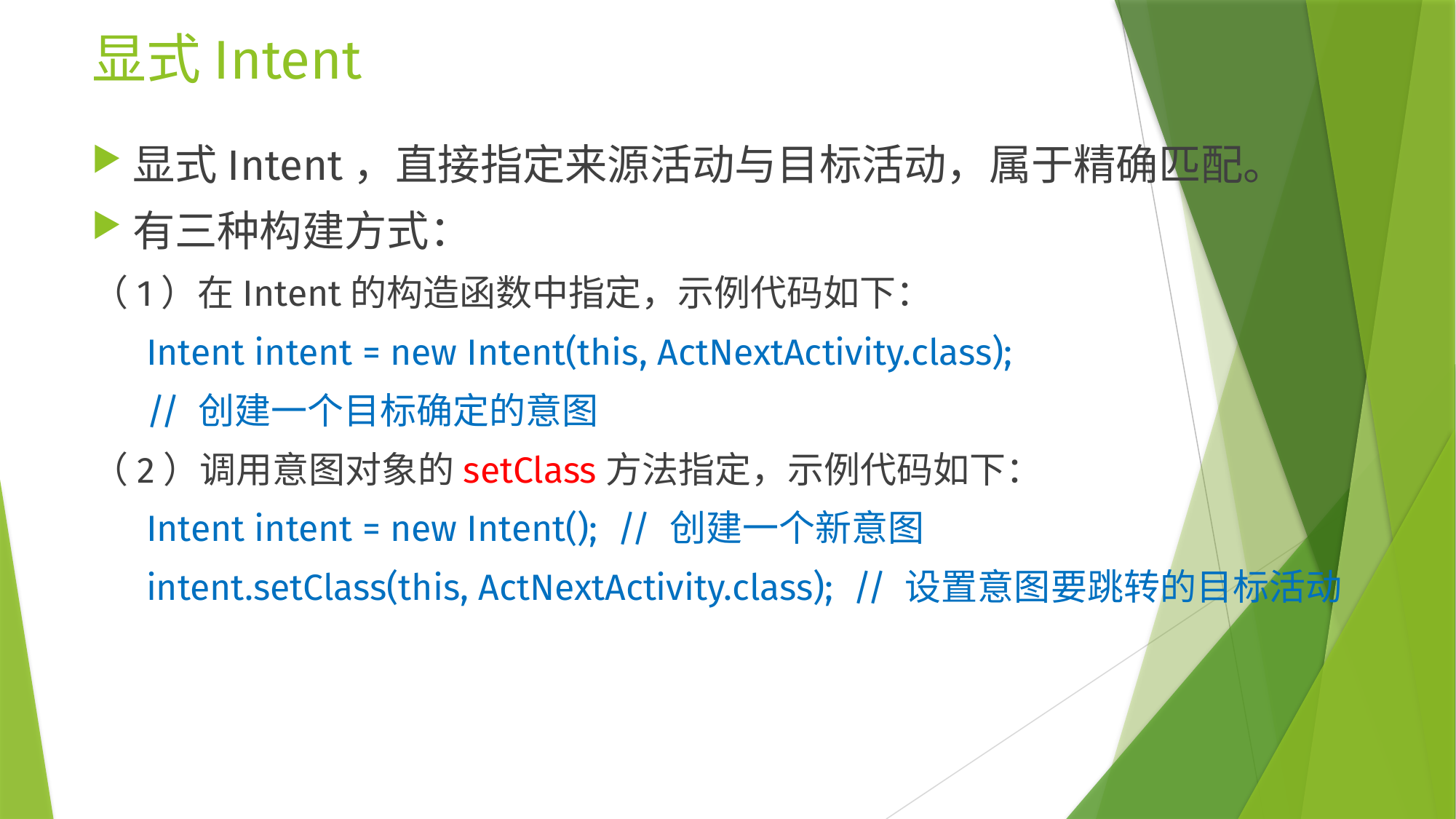

# 显式Intent
显式Intent，直接指定来源活动与目标活动，属于精确匹配。
有三种构建方式：
（1）在Intent的构造函数中指定，示例代码如下：
Intent intent = new Intent(this, ActNextActivity.class);
// 创建一个目标确定的意图
（2）调用意图对象的setClass方法指定，示例代码如下：
Intent intent = new Intent();  // 创建一个新意图
intent.setClass(this, ActNextActivity.class);  // 设置意图要跳转的目标活动